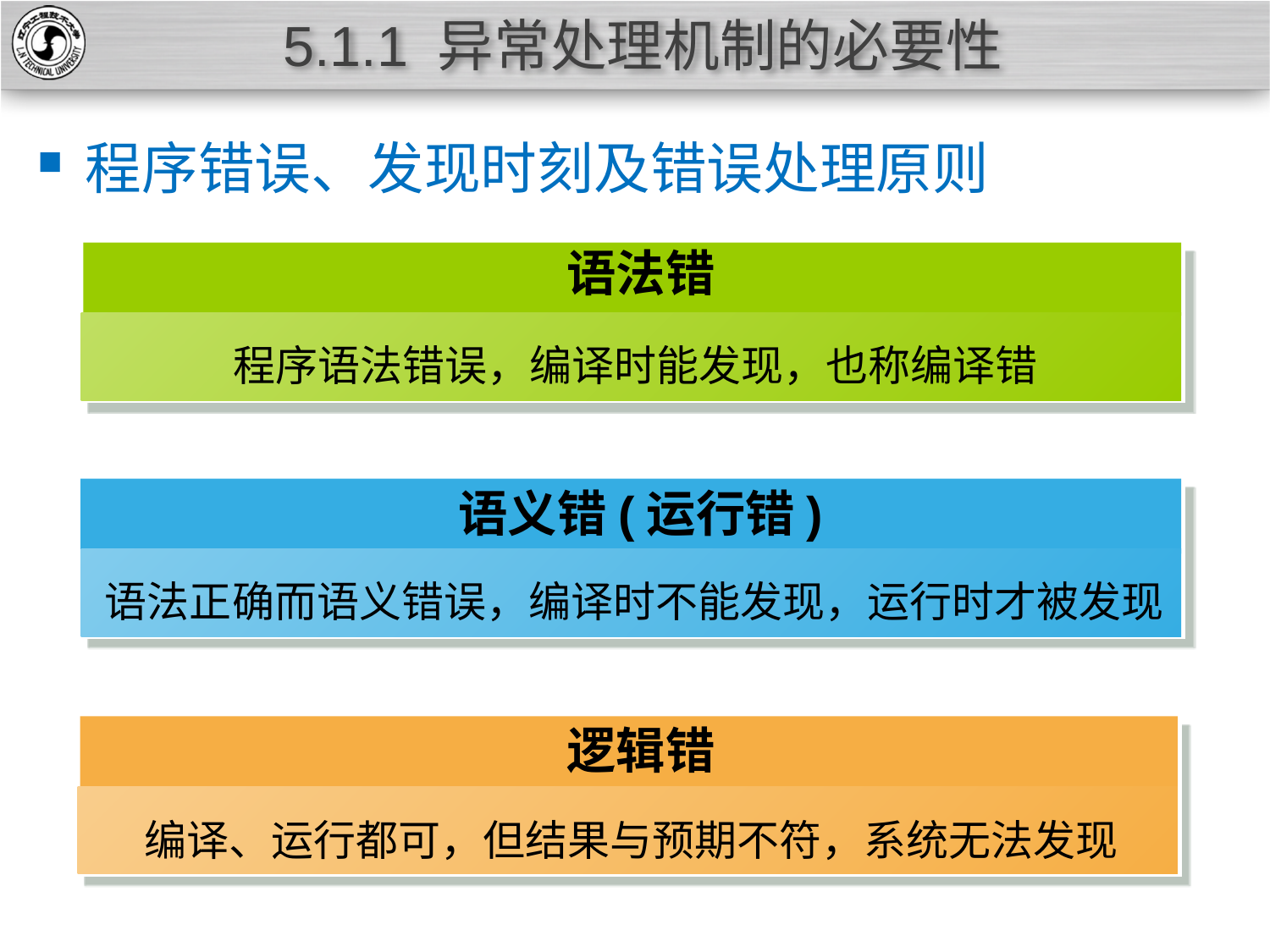

# 5.1.1 异常处理机制的必要性
程序错误、发现时刻及错误处理原则
语法错

程序语法错误，编译时能发现，也称编译错
语义错(运行错)

语法正确而语义错误，编译时不能发现，运行时才被发现
逻辑错

编译、运行都可，但结果与预期不符，系统无法发现